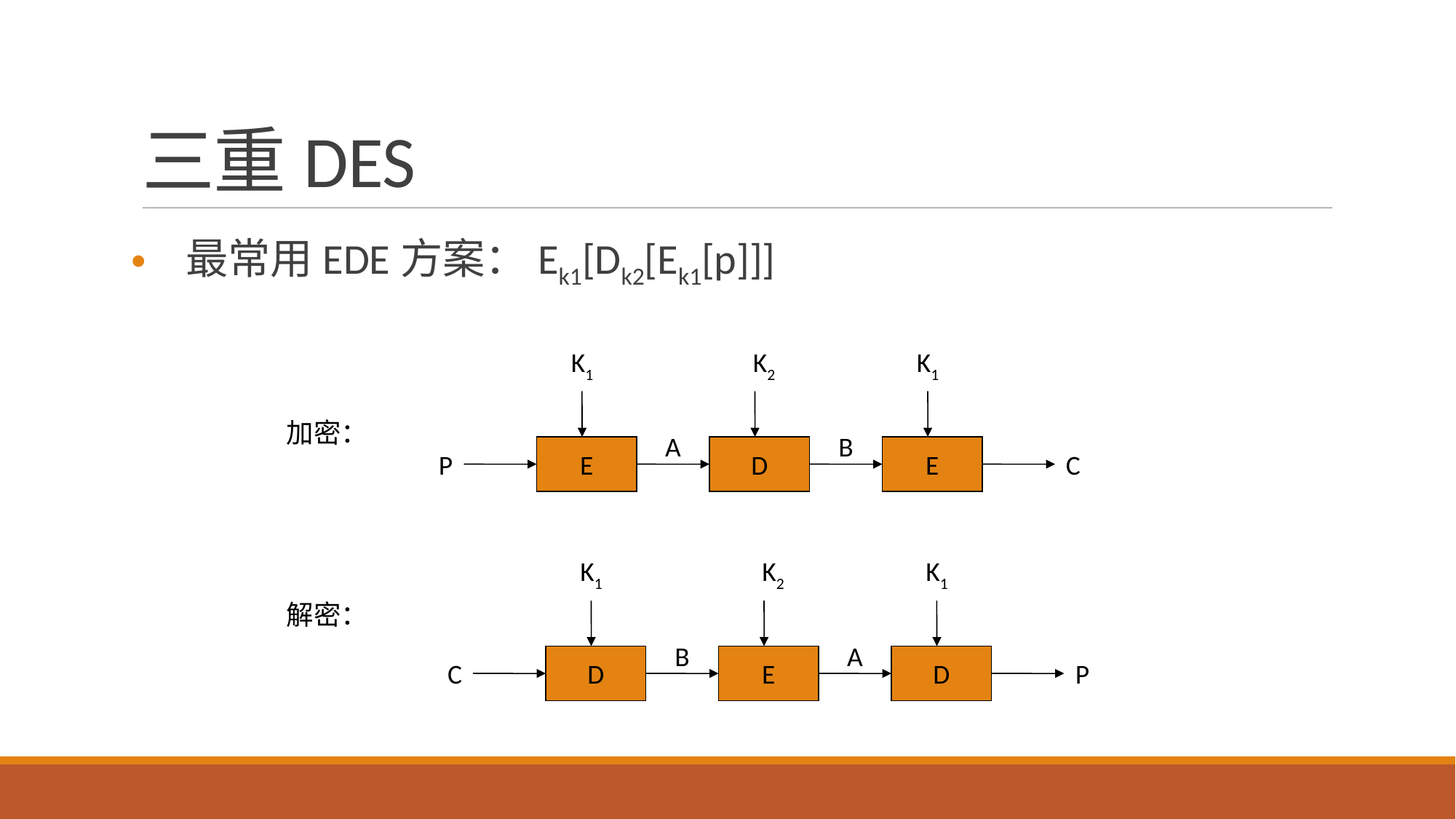

# 三重DES
最常用EDE方案：Ek1[Dk2[Ek1[p]]]

K1
K2
K1

A
B
P
E
D
E
C

加密：
K1
K2
K1

B
A
C
D
E
D
P

解密：